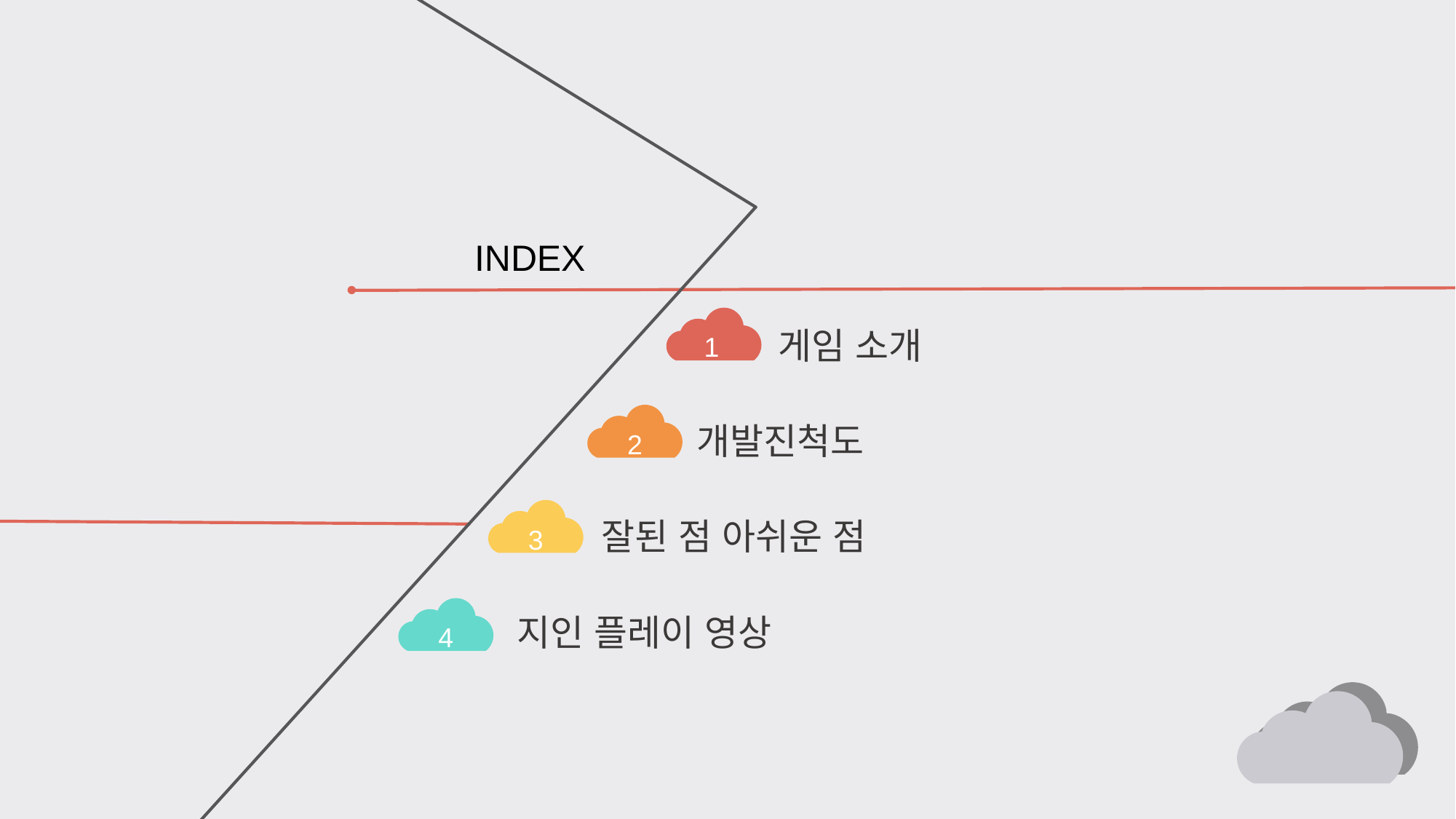

INDEX

1
게임 소개

2
개발진척도

3
잘된 점 아쉬운 점

4
지인 플레이 영상